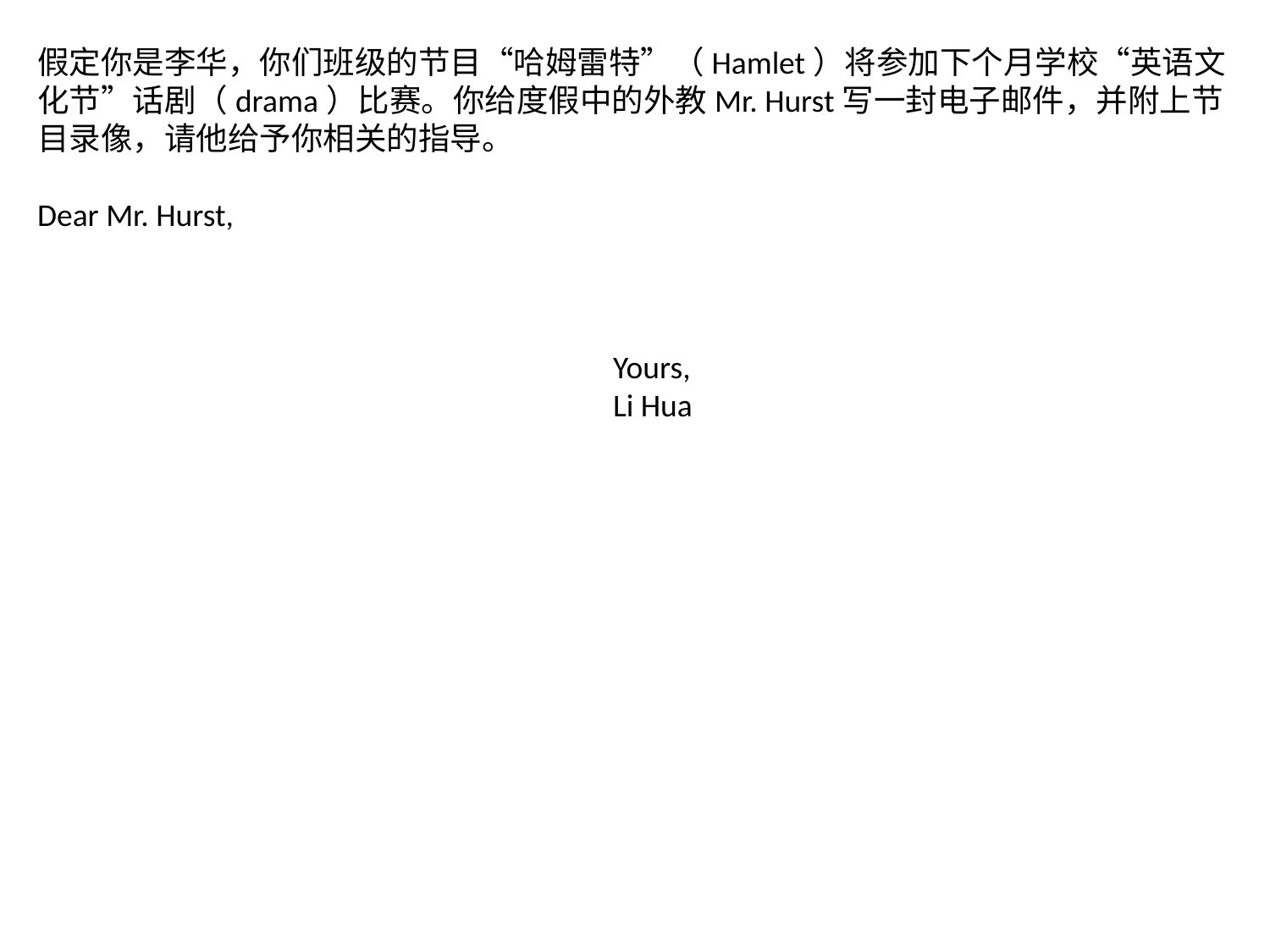

假定你是李华，你们班级的节目“哈姆雷特”（Hamlet）将参加下个月学校“英语文化节”话剧（drama）比赛。你给度假中的外教Mr. Hurst写一封电子邮件，并附上节目录像，请他给予你相关的指导。

Dear Mr. Hurst,

                                                                                Yours,
                                                                                Li Hua